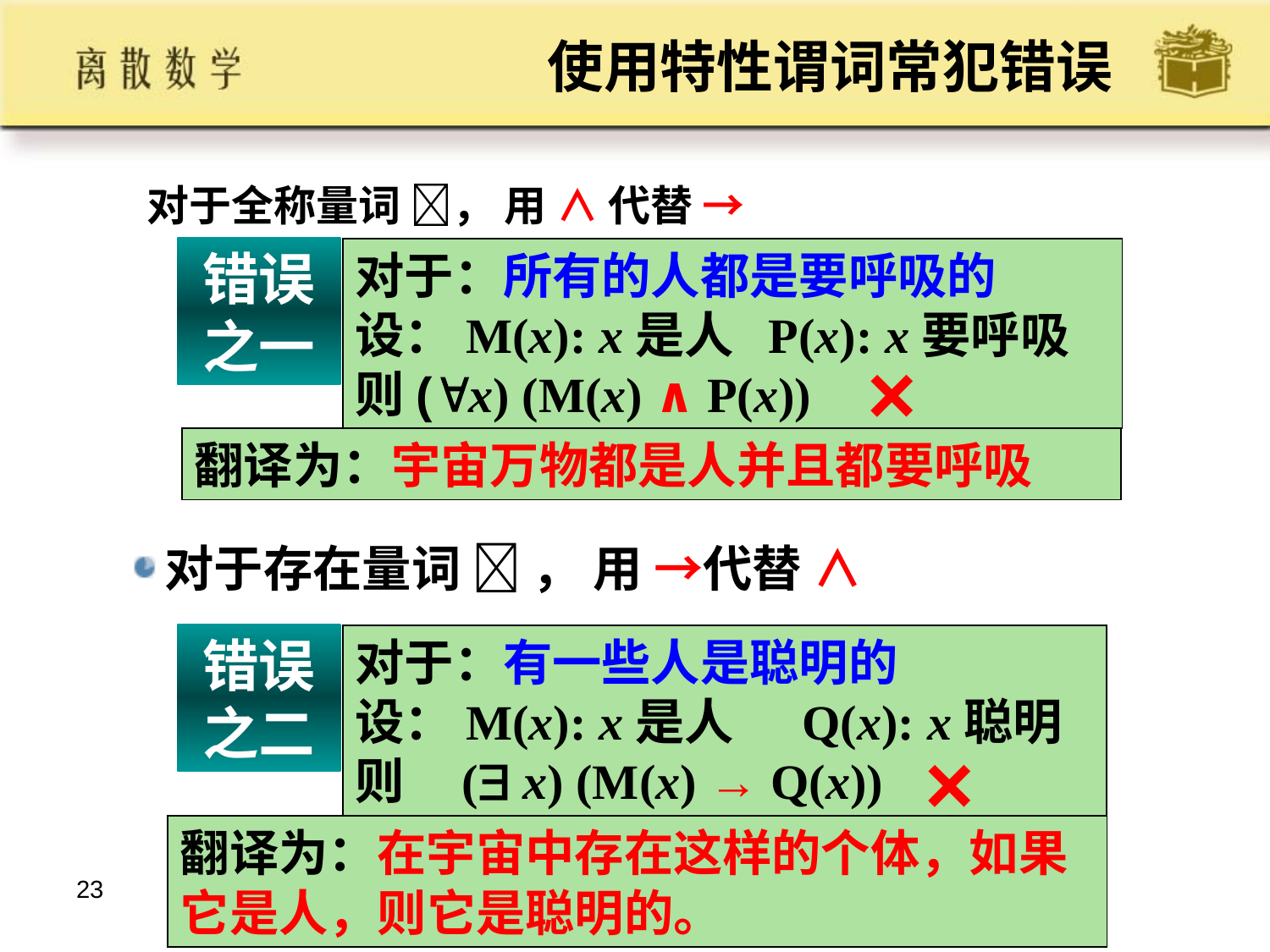

# 使用特性谓词常犯错误
对于全称量词 ∀， 用 ∧ 代替 →
错误之一
对于：所有的人都是要呼吸的
设：M(x): x是人  P(x): x要呼吸
则(∀x) (M(x) ∧ P(x))
×
翻译为：宇宙万物都是人并且都要呼吸
对于存在量词 ∃ ， 用 →代替 ∧
错误之二
对于：有一些人是聪明的
设：M(x): x是人     Q(x): x聪明
则    (∃ x) (M(x) → Q(x))
×
翻译为：在宇宙中存在这样的个体，如果它是人，则它是聪明的。
23